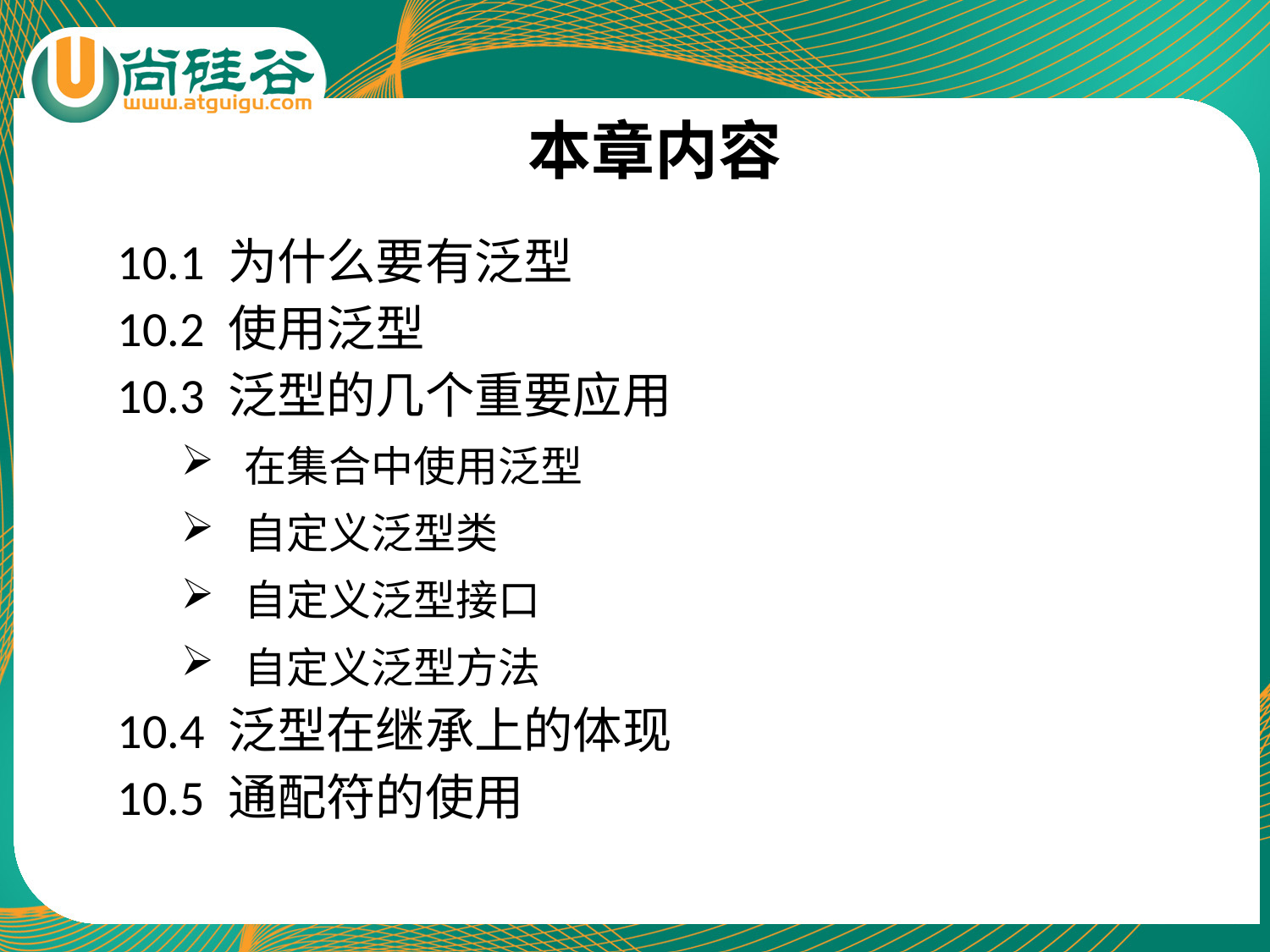

本章内容
10.1 为什么要有泛型
10.2 使用泛型
10.3 泛型的几个重要应用
在集合中使用泛型
自定义泛型类
自定义泛型接口
自定义泛型方法
10.4 泛型在继承上的体现
10.5 通配符的使用